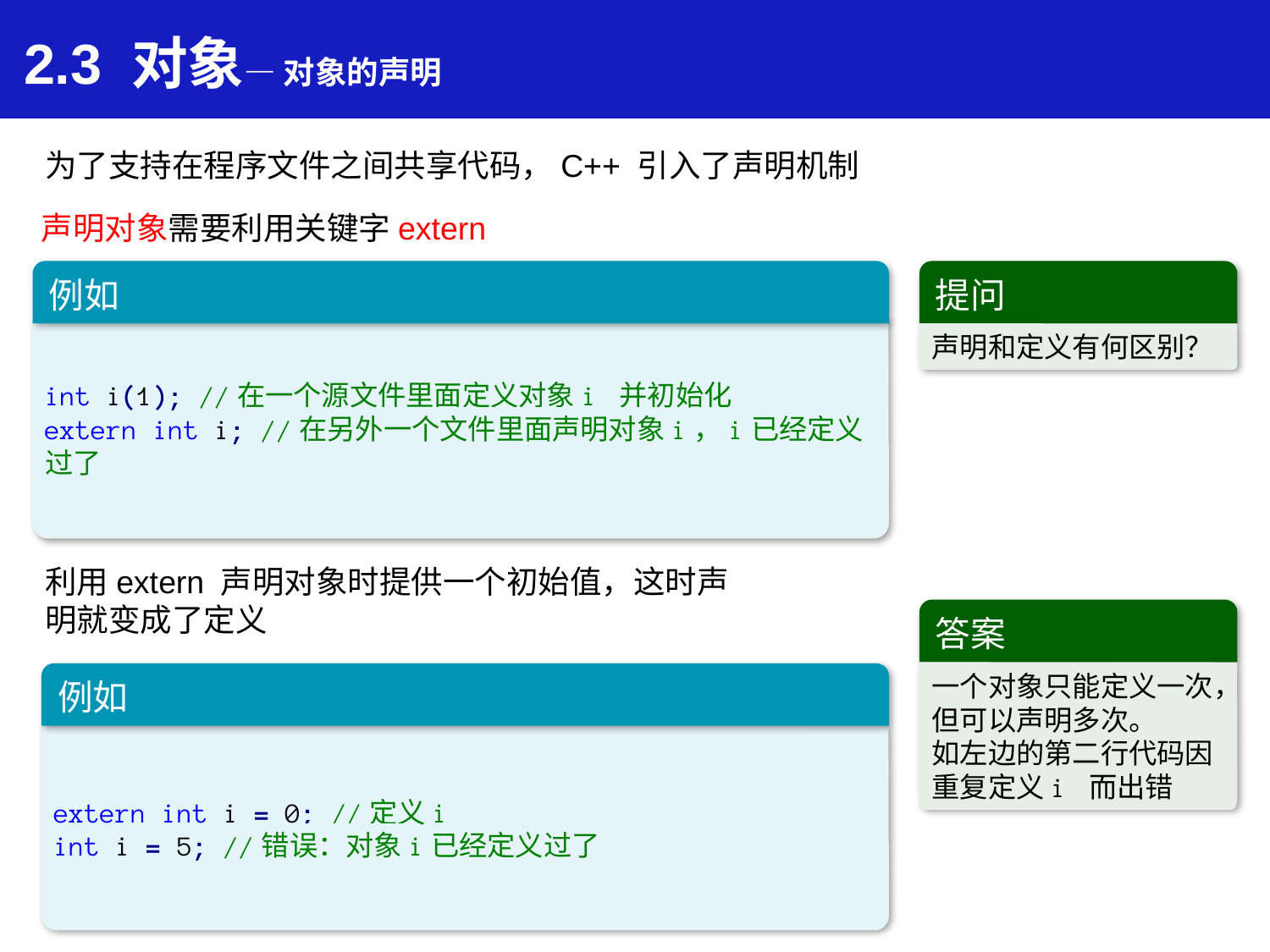

2.3 对象— 对象的声明
为了支持在程序文件之间共享代码，C++ 引入了声明机制
声明对象需要利用关键字extern
例如
提问
声明和定义有何区别？
int i(1); //在一个源文件里面定义对象i 并初始化
extern int i; //在另外一个文件里面声明对象i，i已经定义过了
利用extern 声明对象时提供一个初始值，这时声明就变成了定义
答案
一个对象只能定义一次，但可以声明多次。
如左边的第二行代码因重复定义i 而出错
例如
extern int i = 0; //定义i
int i = 5; //错误：对象i已经定义过了
21